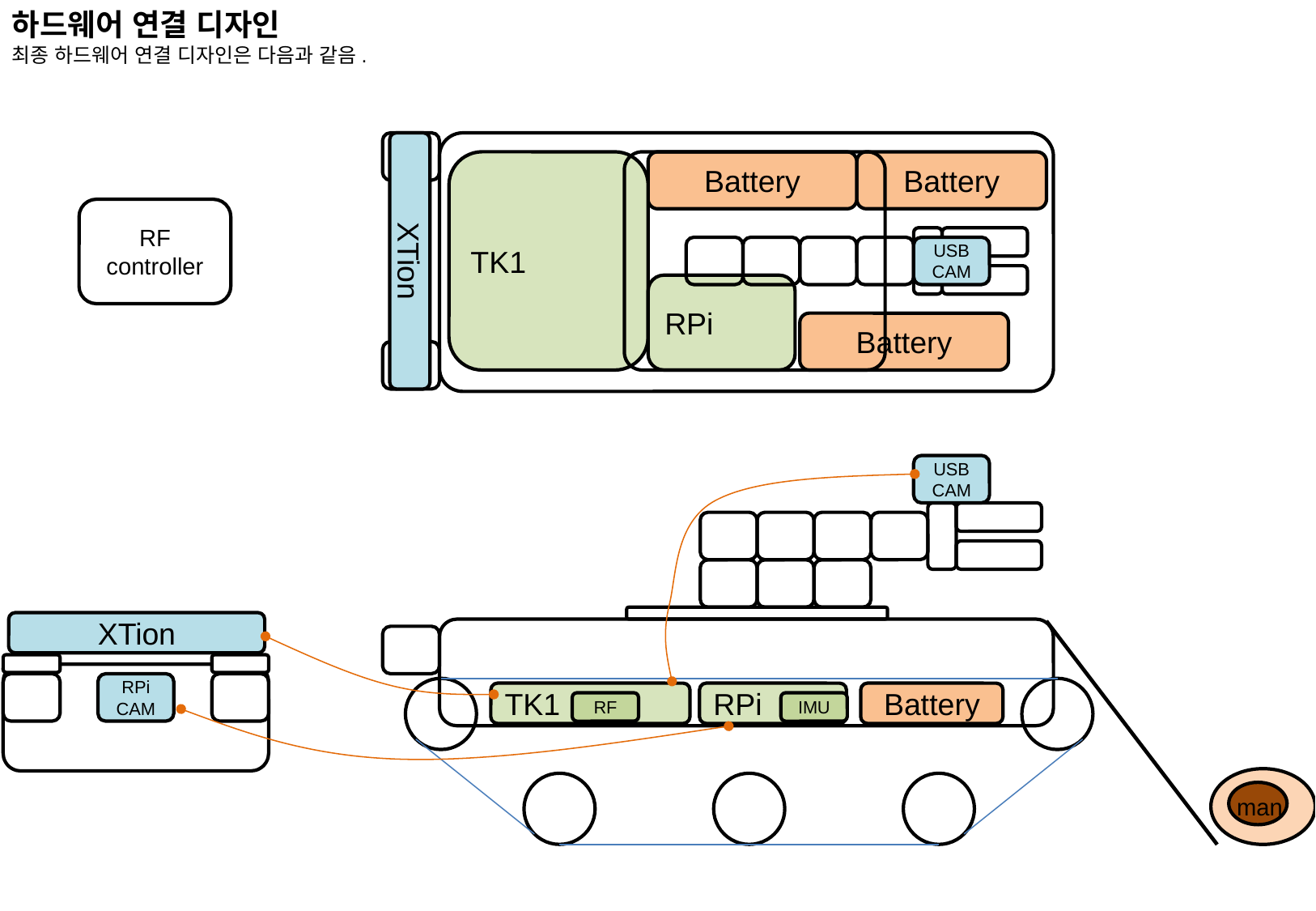

하드웨어 연결 디자인
최종 하드웨어 연결 디자인은 다음과 같음.

TK1

Battery
Battery
RF controller

USB
CAM
XTion

RPi
Battery

USB
CAM

XTion

RPi
CAM

TK1
RPi
Battery
RF
IMU

man